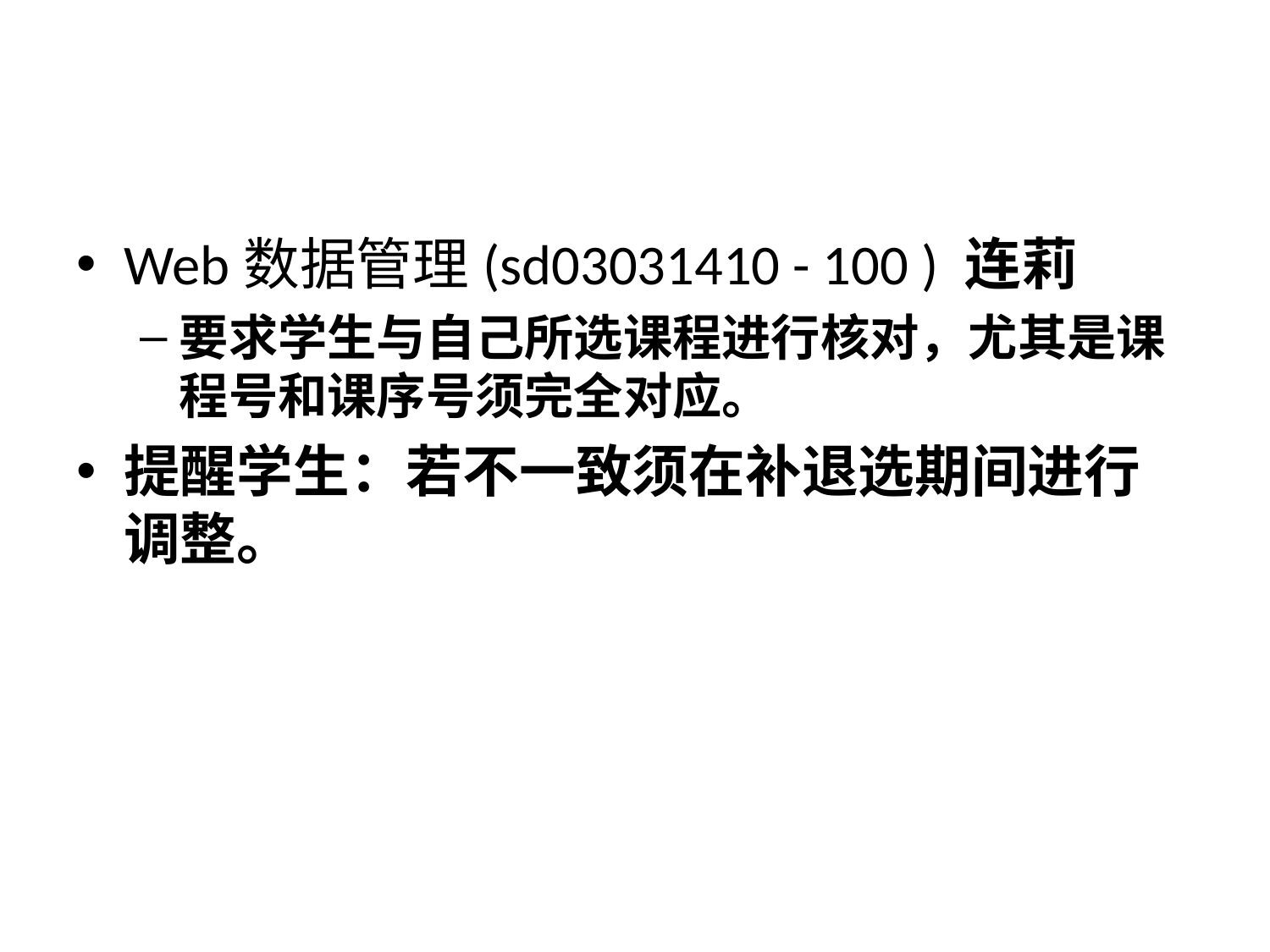

#
Web数据管理(sd03031410 - 100 ) 连莉
要求学生与自己所选课程进行核对，尤其是课程号和课序号须完全对应。
提醒学生：若不一致须在补退选期间进行调整。